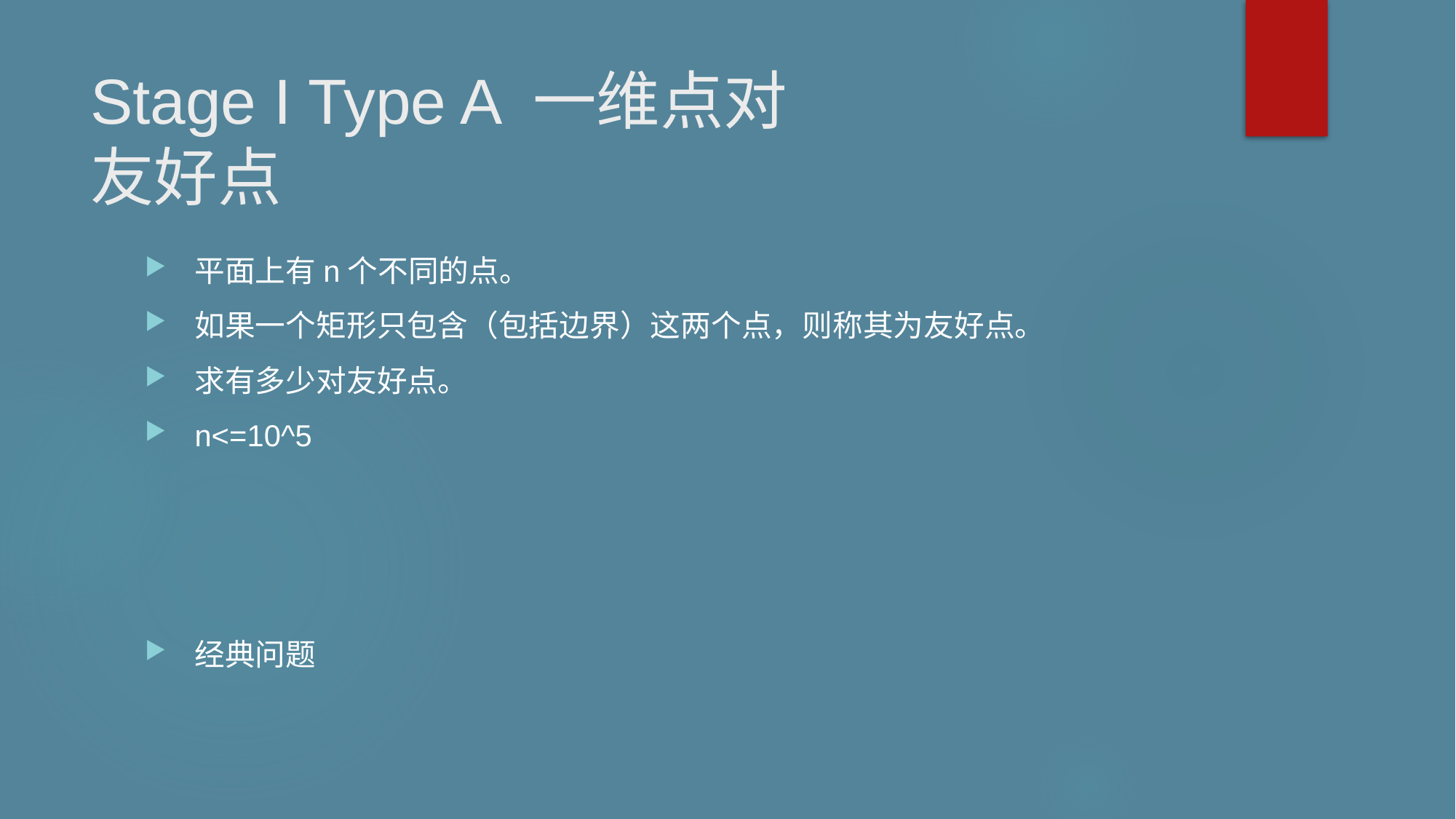

# Stage I Type A 一维点对 友好点
平面上有n个不同的点。
如果一个矩形只包含（包括边界）这两个点，则称其为友好点。
求有多少对友好点。
n<=10^5

经典问题